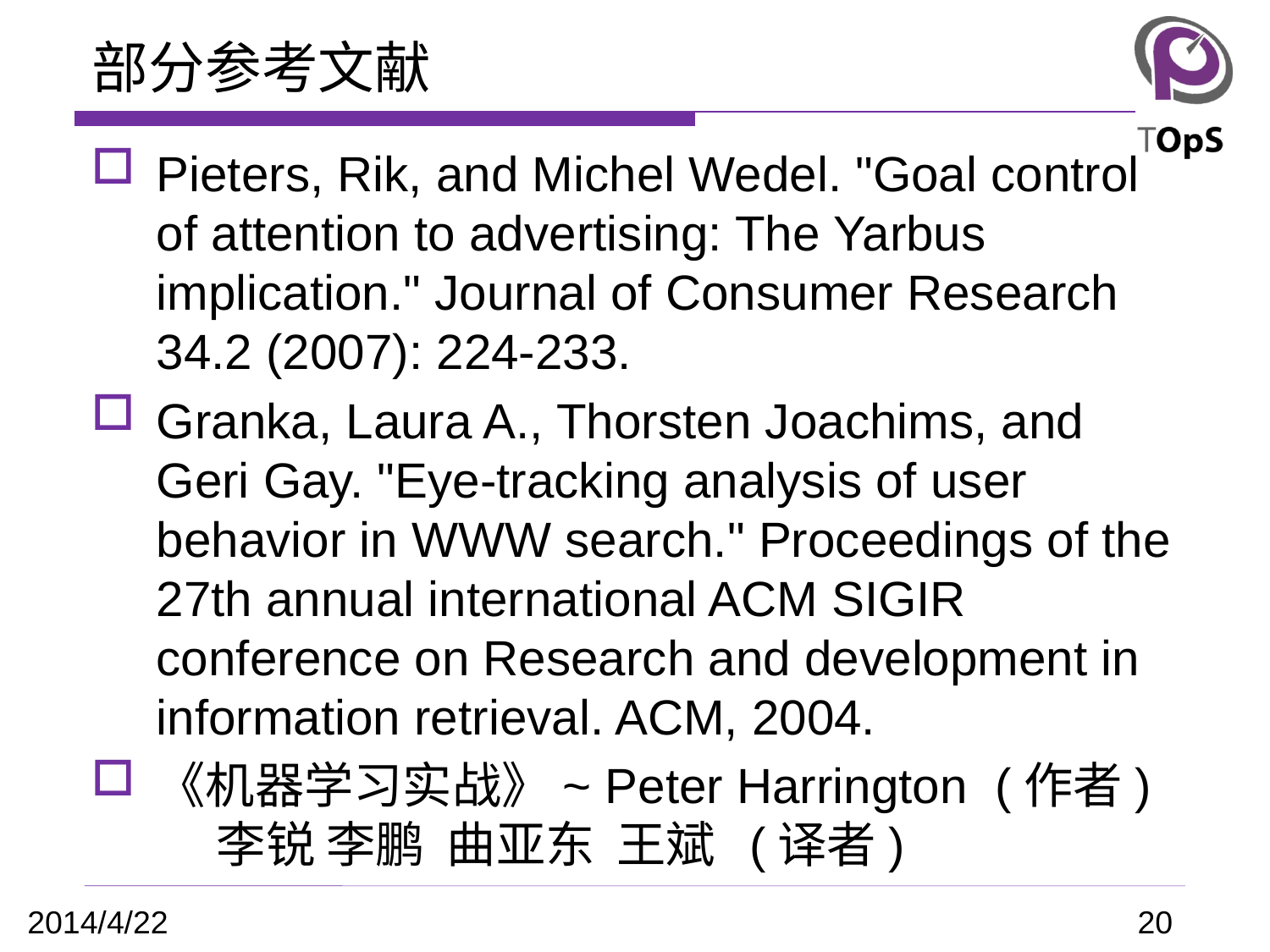

# 部分参考文献
Pieters, Rik, and Michel Wedel. "Goal control of attention to advertising: The Yarbus implication." Journal of Consumer Research 34.2 (2007): 224-233.
Granka, Laura A., Thorsten Joachims, and Geri Gay. "Eye-tracking analysis of user behavior in WWW search." Proceedings of the 27th annual international ACM SIGIR conference on Research and development in information retrieval. ACM, 2004.
《机器学习实战》~ Peter Harrington  (作者) 　 李锐 李鹏  曲亚东  王斌  (译者)
20
2014/4/22